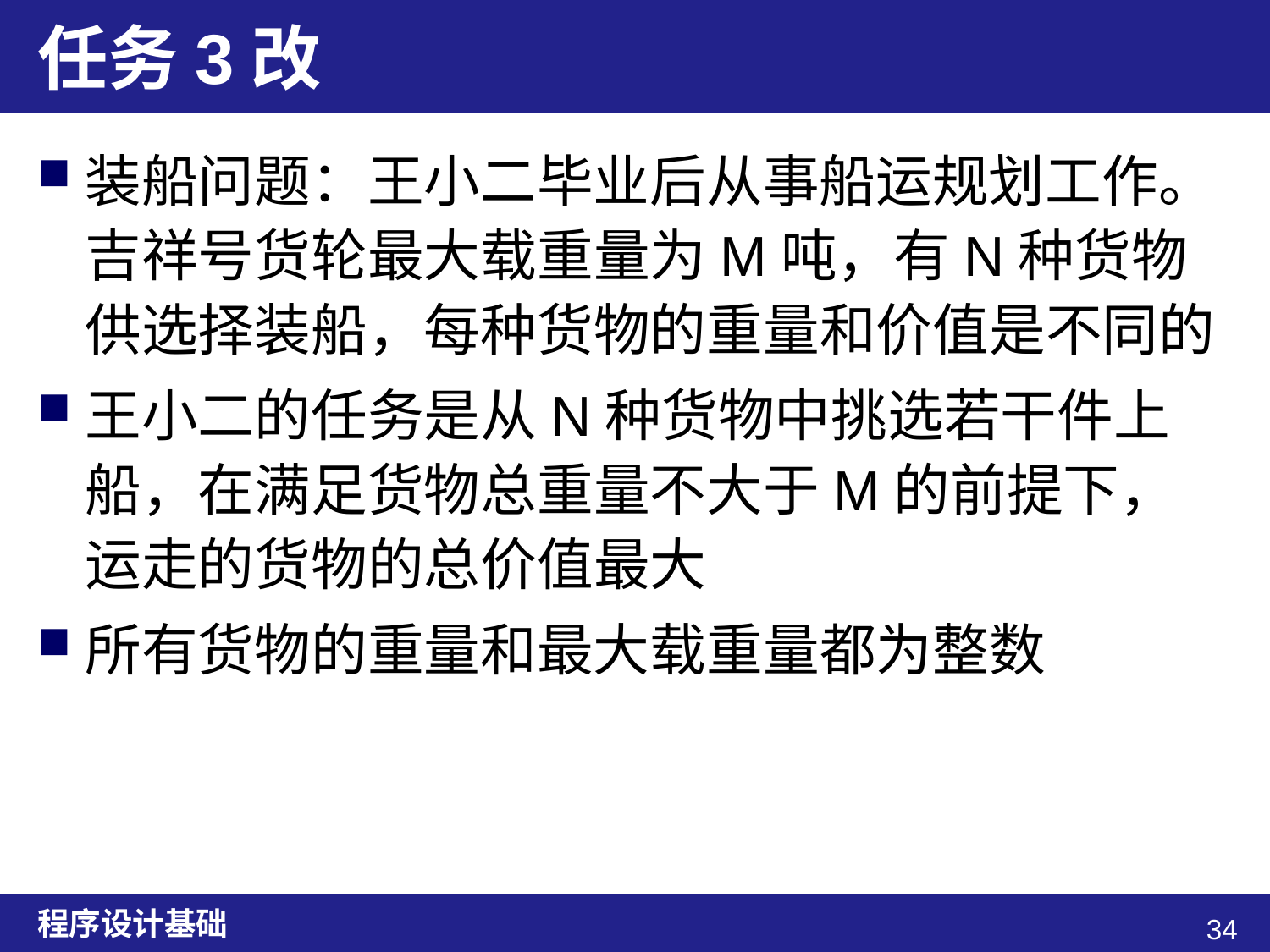

# 任务3改
装船问题：王小二毕业后从事船运规划工作。吉祥号货轮最大载重量为M吨，有N种货物供选择装船，每种货物的重量和价值是不同的
王小二的任务是从N种货物中挑选若干件上船，在满足货物总重量不大于M的前提下，运走的货物的总价值最大
所有货物的重量和最大载重量都为整数